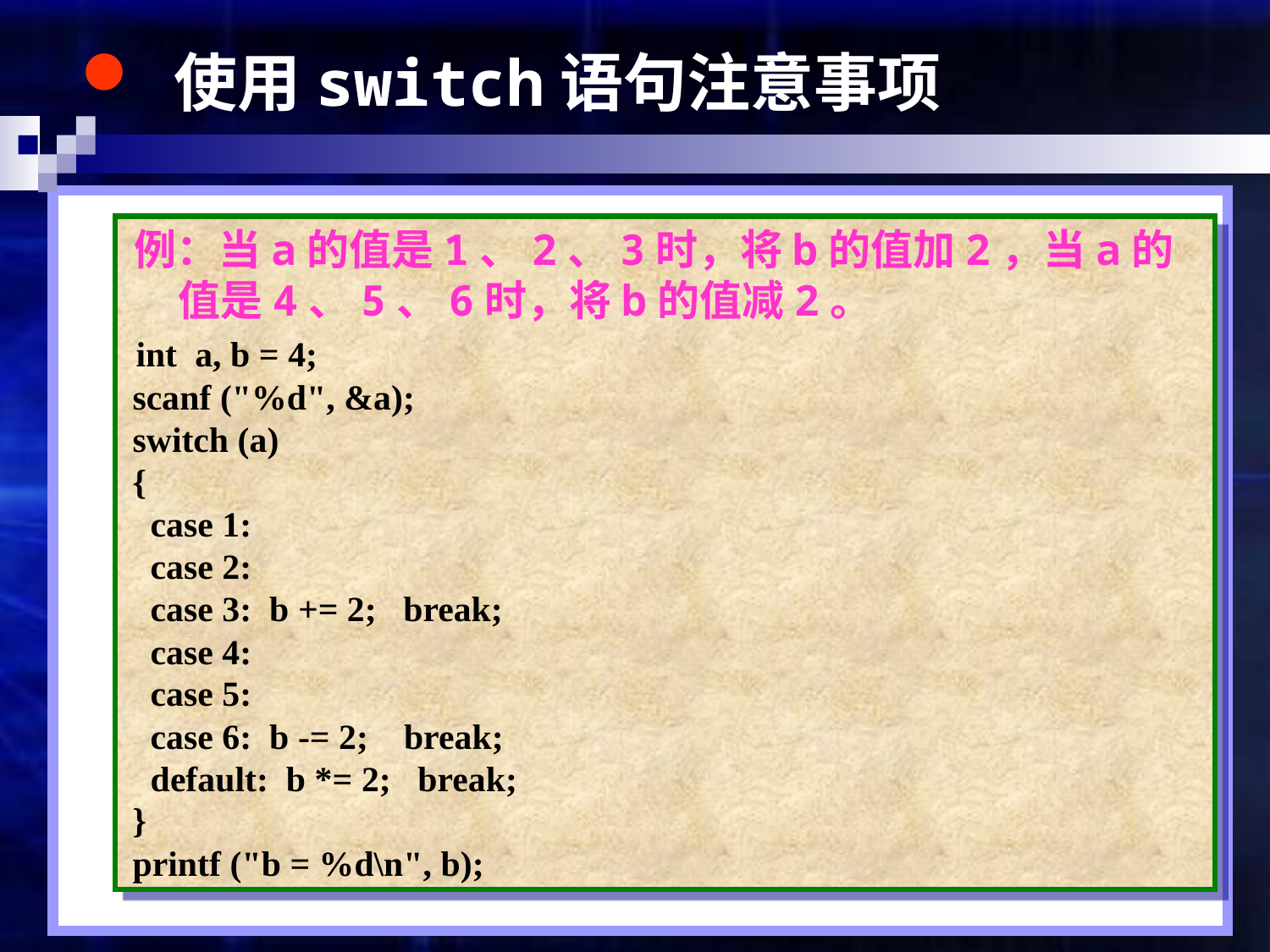

使用switch语句注意事项
    (6)多个case子句，可共用同一语句（组）。
 例：当a的值是1、2、3时，将b的值加2，当a的值是4、5、6时，将b的值减2。
  int  a, b = 4;
  scanf ("%d", &a);
  switch (a)
  {
    case 1:
    case 2:
    case 3:  b += 2;   break;
    case 4:
    case 5:
    case 6:  b -= 2;    break;
    default:  b *= 2;   break;
  }
  printf ("b = %d\n", b);